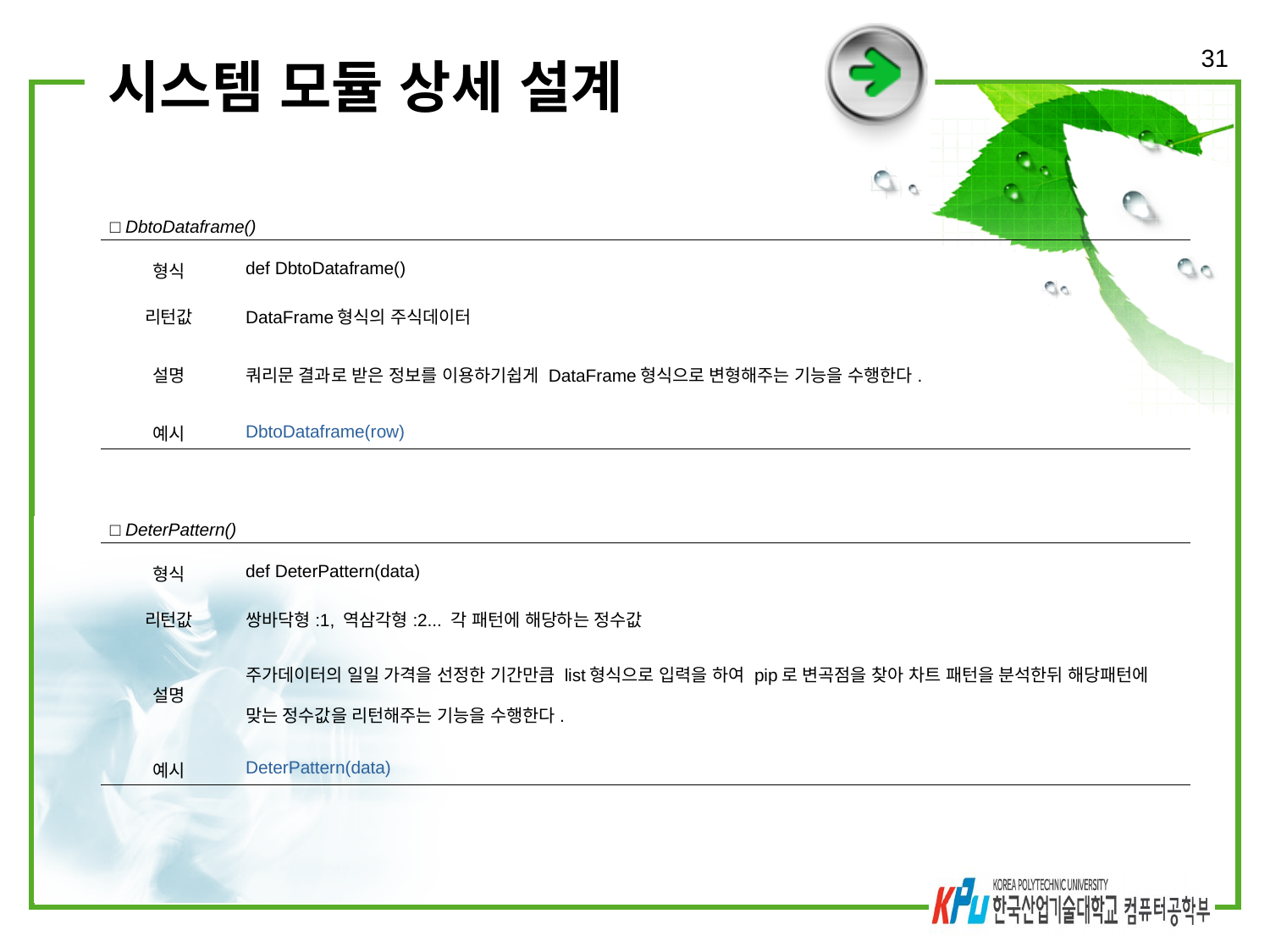

31
# 시스템 모듈 상세 설계
| □ DbtoDataframe() |  |
| --- | --- |
| 형식 | def DbtoDataframe() |
| 리턴값 | DataFrame형식의 주식데이터 |
| 설명 | 쿼리문 결과로 받은 정보를 이용하기쉽게 DataFrame형식으로 변형해주는 기능을 수행한다. |
| 예시 | DbtoDataframe(row) |
| □ DeterPattern() |  |
| --- | --- |
| 형식 | def DeterPattern(data) |
| 리턴값 | 쌍바닥형:1, 역삼각형:2... 각 패턴에 해당하는 정수값 |
| 설명 | 주가데이터의 일일 가격을 선정한 기간만큼 list형식으로 입력을 하여 pip로 변곡점을 찾아 차트 패턴을 분석한뒤 해당패턴에 맞는 정수값을 리턴해주는 기능을 수행한다. |
| 예시 | DeterPattern(data) |